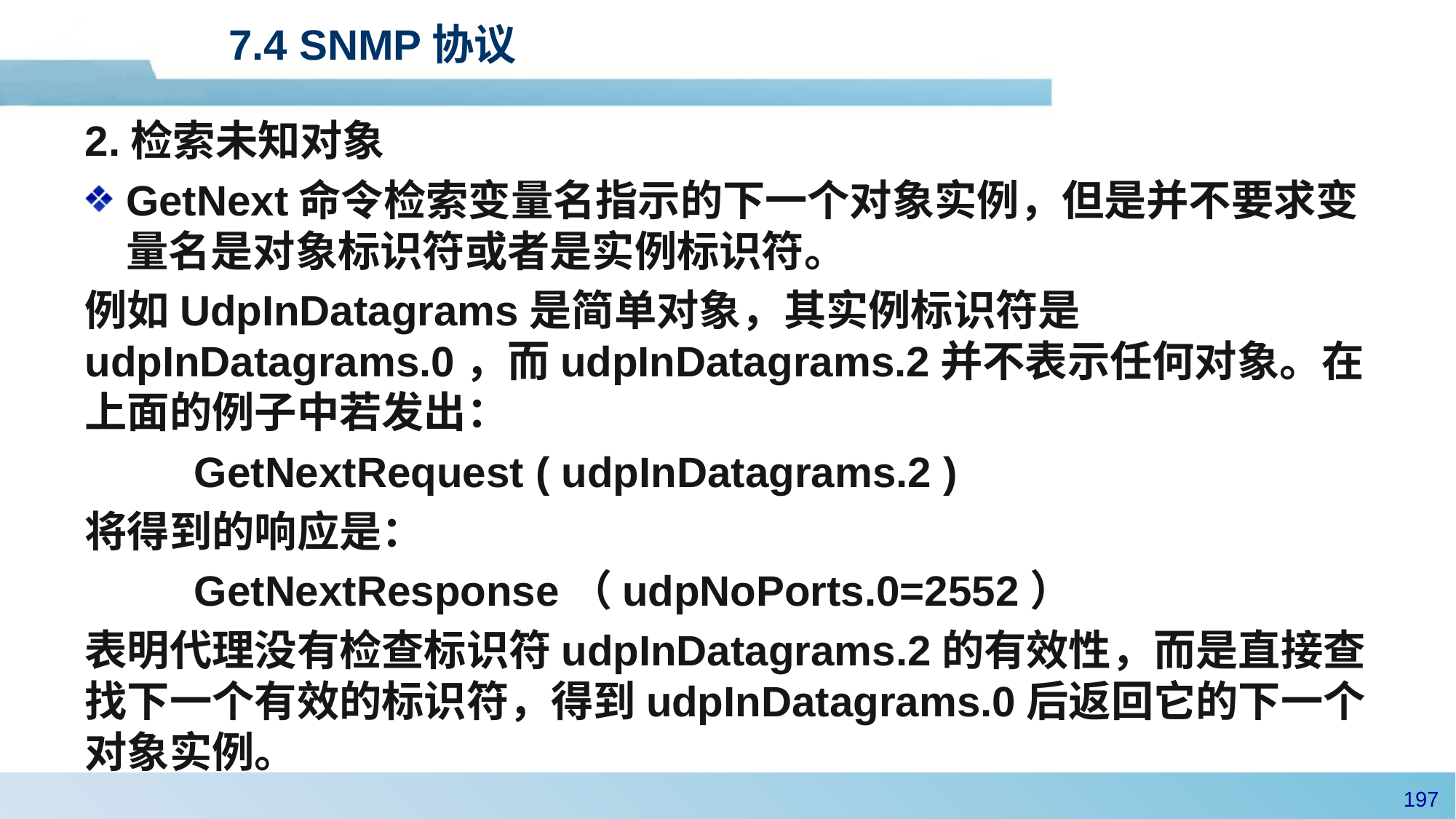

#
7.4 SNMP协议
2.检索未知对象
GetNext命令检索变量名指示的下一个对象实例，但是并不要求变量名是对象标识符或者是实例标识符。
例如UdpInDatagrams是简单对象，其实例标识符是udpInDatagrams.0，而udpInDatagrams.2并不表示任何对象。在上面的例子中若发出：
	GetNextRequest ( udpInDatagrams.2 )
将得到的响应是：
	GetNextResponse（udpNoPorts.0=2552）
表明代理没有检查标识符udpInDatagrams.2的有效性，而是直接查找下一个有效的标识符，得到udpInDatagrams.0后返回它的下一个对象实例。
197